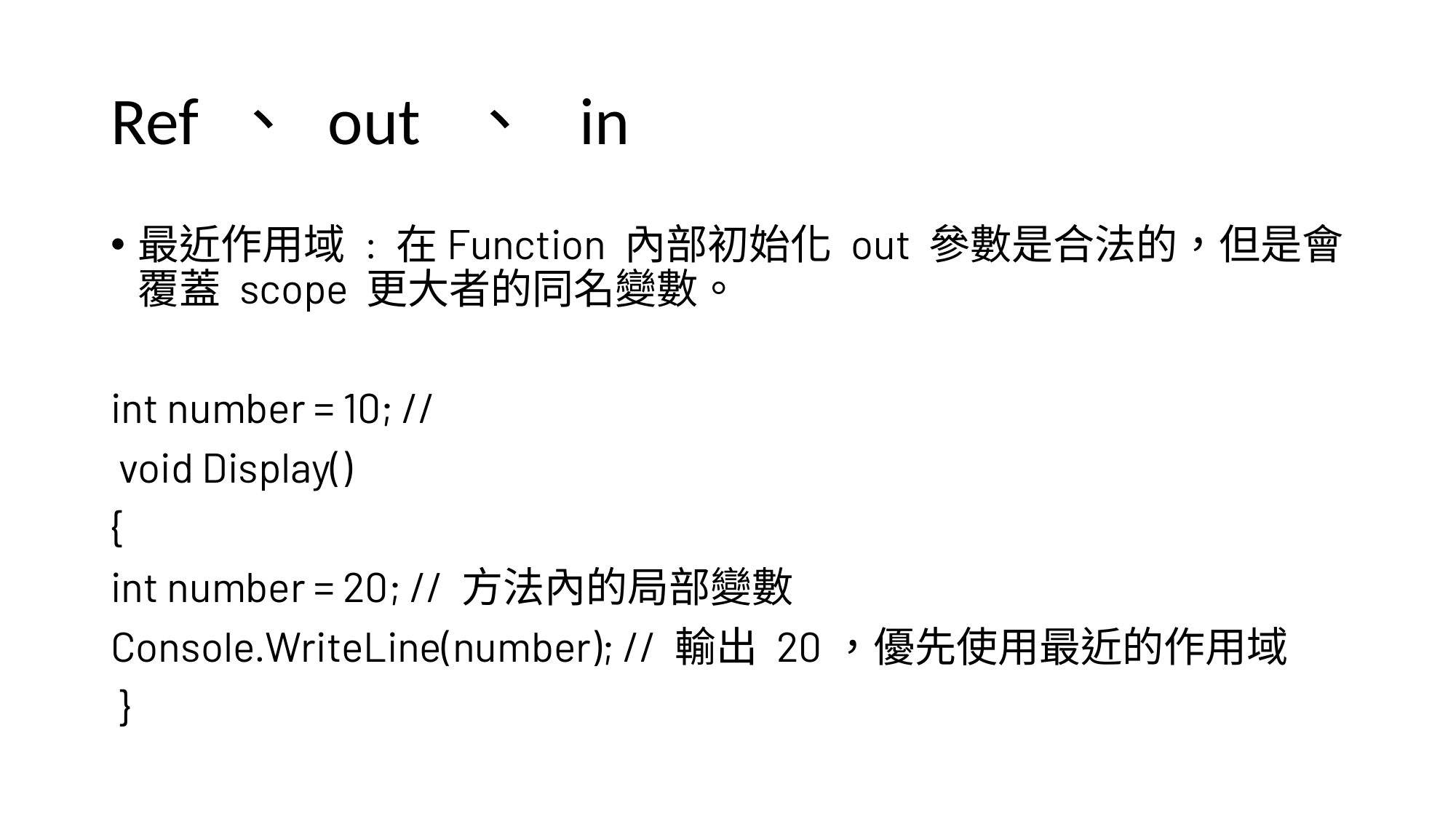

# Ref 、 out  、  in
最近作用域 : 在Function 內部初始化 out 參數是合法的，但是會覆蓋 scope 更大者的同名變數。

int number = 10; //
 void Display()
{
int number = 20; // 方法內的局部變數
Console.WriteLine(number); // 輸出 20，優先使用最近的作用域
 }